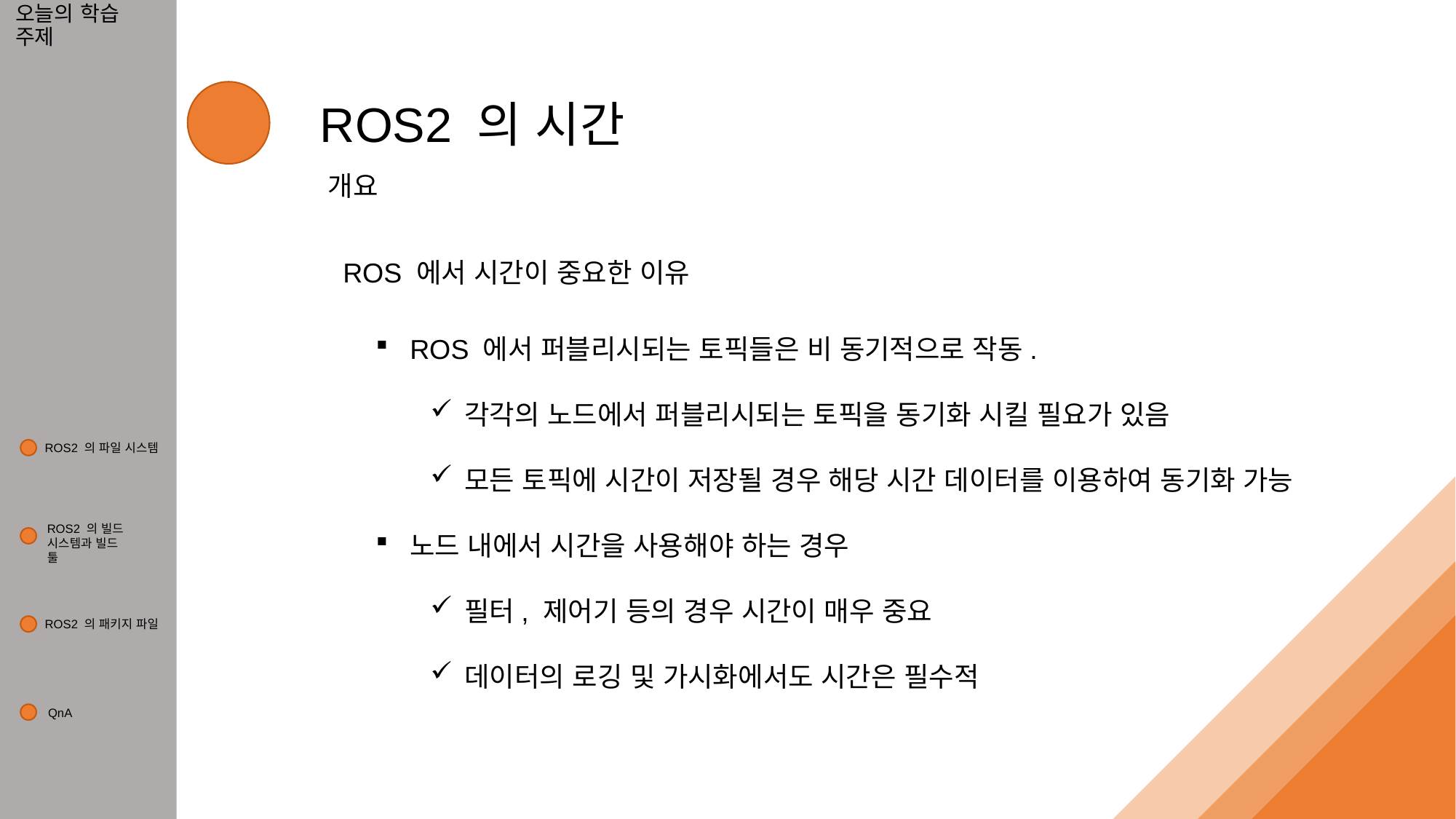

# 오늘의 학습 주제
1
ROS2 의 시간
개요
ROS 에서 시간이 중요한 이유
ROS 에서 퍼블리시되는 토픽들은 비 동기적으로 작동.

각각의 노드에서 퍼블리시되는 토픽을 동기화 시킬 필요가 있음

모든 토픽에 시간이 저장될 경우 해당 시간 데이터를 이용하여 동기화 가능

노드 내에서 시간을 사용해야 하는 경우

필터, 제어기 등의 경우 시간이 매우 중요

데이터의 로깅 및 가시화에서도 시간은 필수적

ROS2 의 파일 시스템
2
ROS2 의 빌드
시스템과 빌드 툴

ROS2 의 패키지 파일

QnA